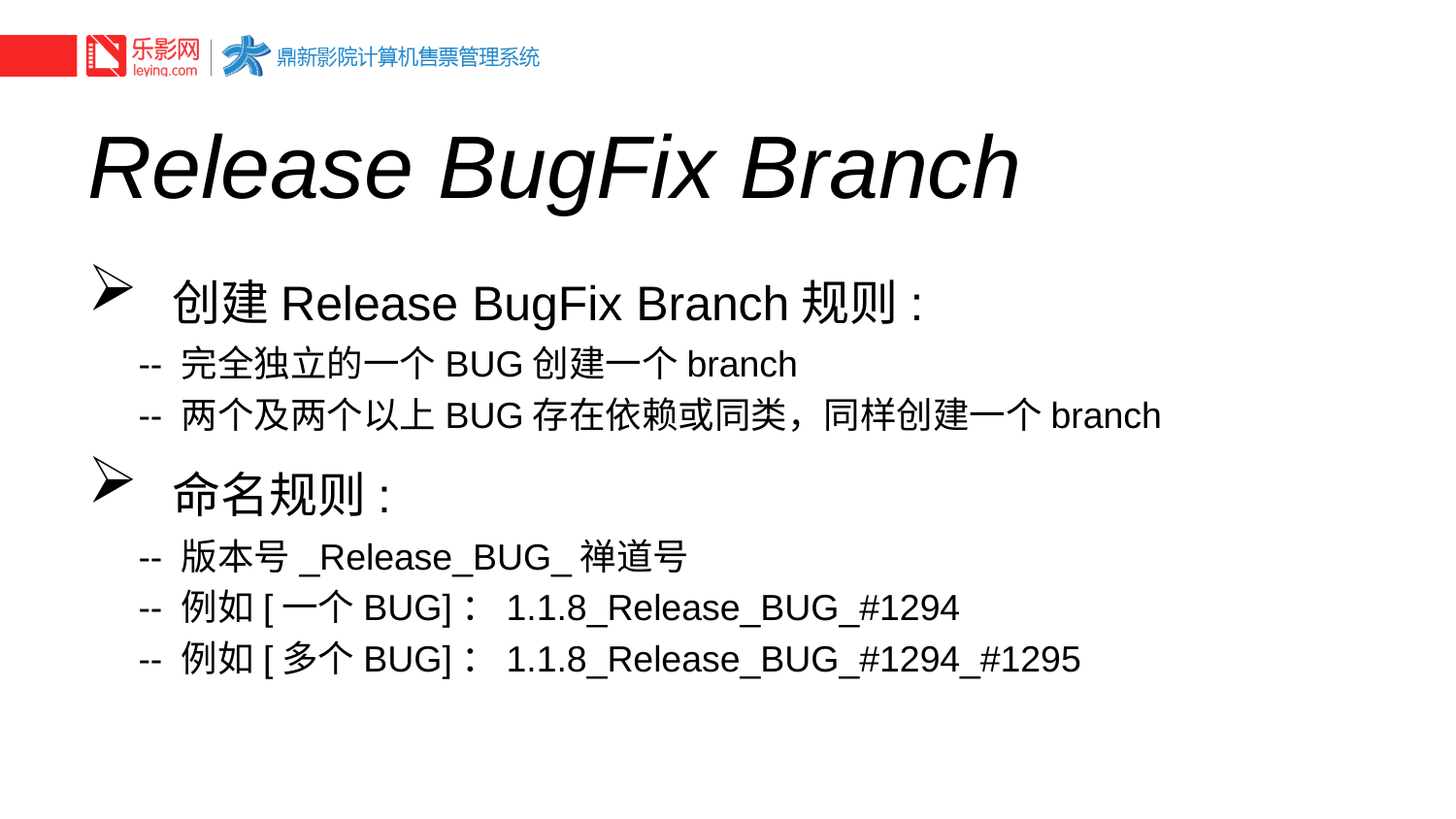

# Release BugFix Branch
 创建Release BugFix Branch规则:
     -- 完全独立的一个BUG创建一个branch
     -- 两个及两个以上BUG存在依赖或同类，同样创建一个branch
 命名规则:
     -- 版本号_Release_BUG_禅道号
     -- 例如[一个BUG]：1.1.8_Release_BUG_#1294
     -- 例如[多个BUG]：1.1.8_Release_BUG_#1294_#1295